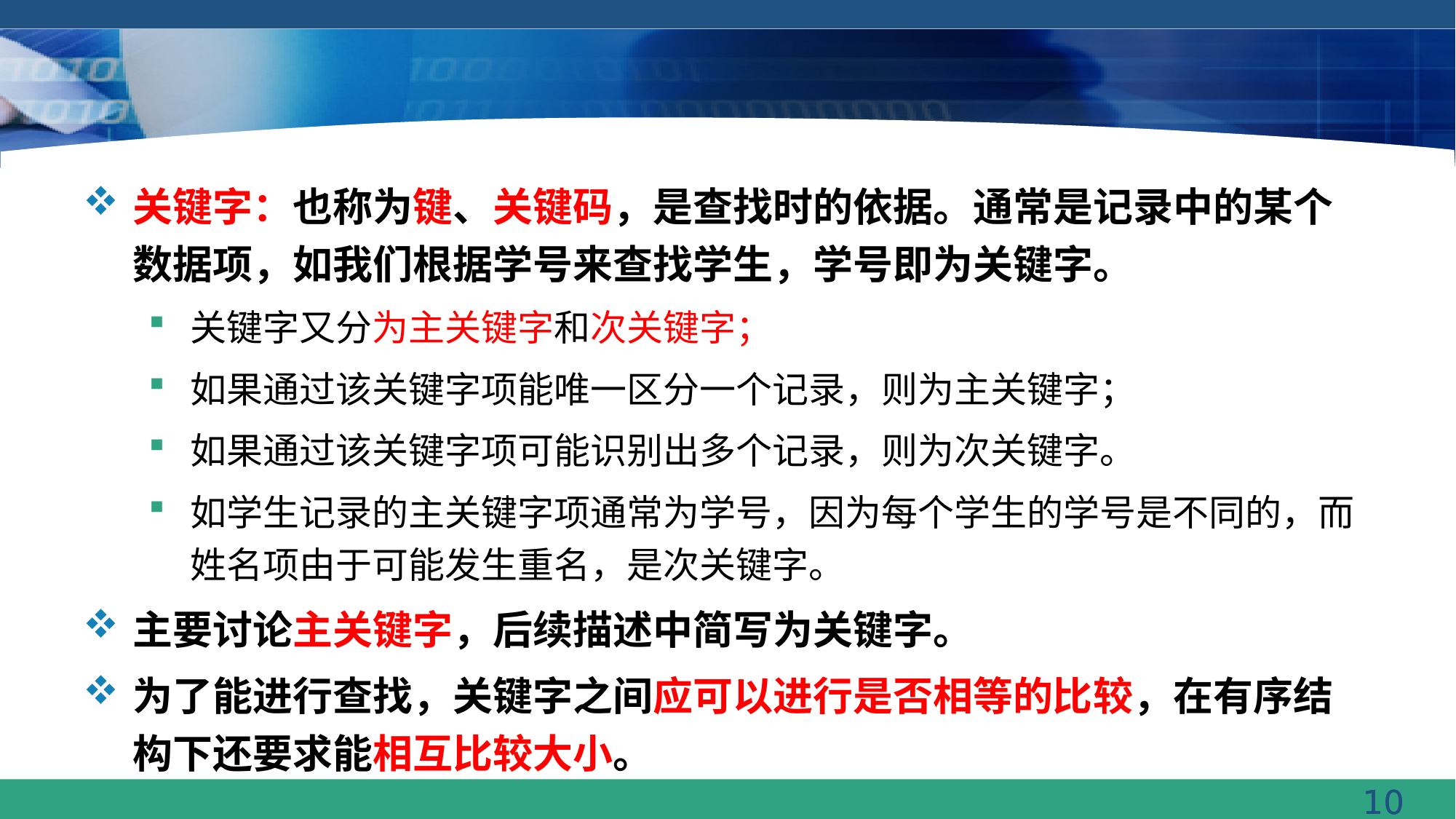

#
关键字：也称为键、关键码，是查找时的依据。通常是记录中的某个数据项，如我们根据学号来查找学生，学号即为关键字。
关键字又分为主关键字和次关键字；
如果通过该关键字项能唯一区分一个记录，则为主关键字；
如果通过该关键字项可能识别出多个记录，则为次关键字。
如学生记录的主关键字项通常为学号，因为每个学生的学号是不同的，而姓名项由于可能发生重名，是次关键字。
主要讨论主关键字，后续描述中简写为关键字。
为了能进行查找，关键字之间应可以进行是否相等的比较，在有序结构下还要求能相互比较大小。